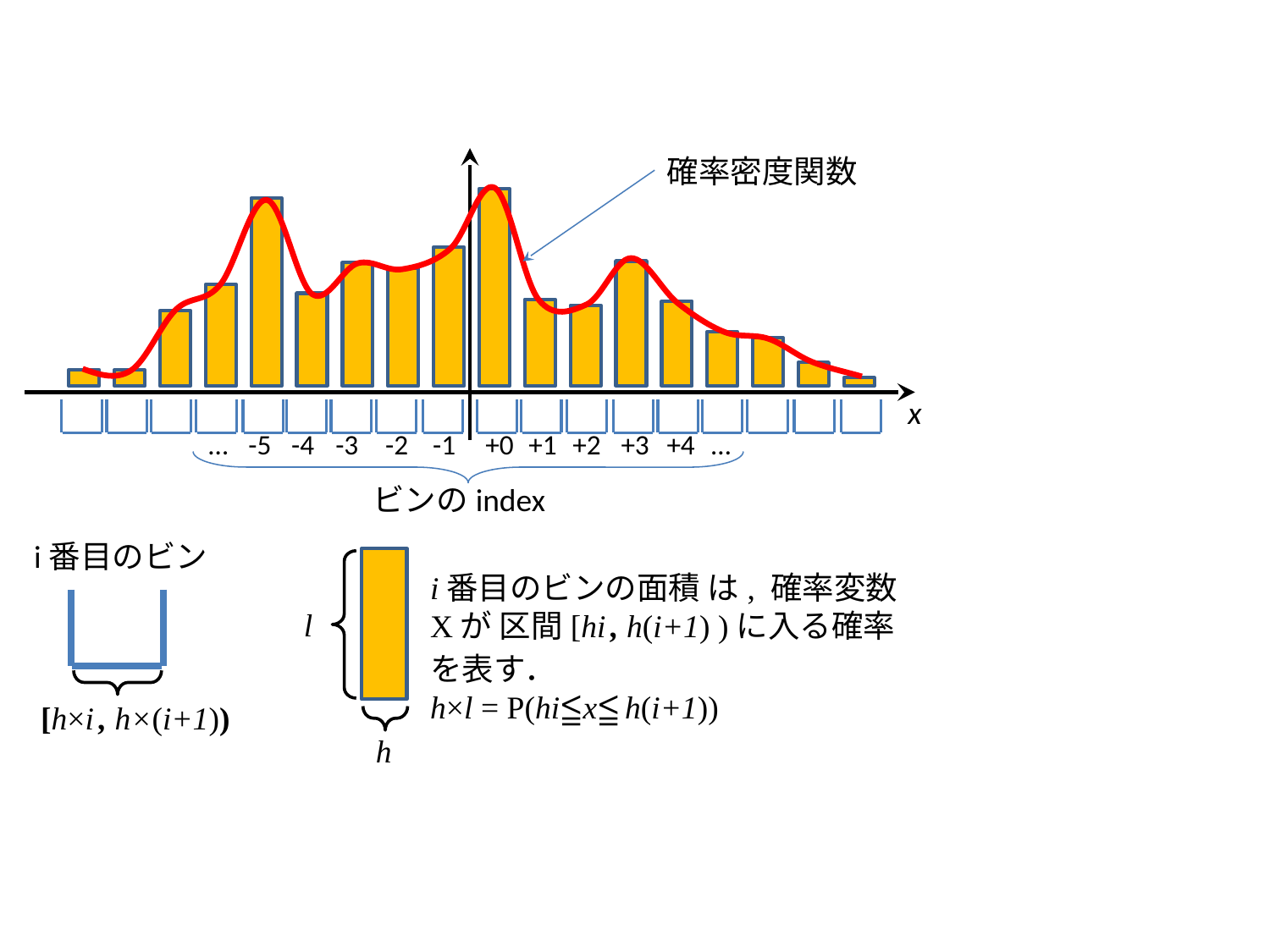

確率密度関数

x
…
-5
-4
-3
-2
-1
+0
+1
+2
+3
+4
…
ビンのindex
i番目のビン

[h×i , h×(i+1))

i番目のビンの面積 は, 確率変数Xが 区間[hi , h(i+1) )に入る確率を表す．
h×l = P(hi≦x≦ h(i+1))
l

h